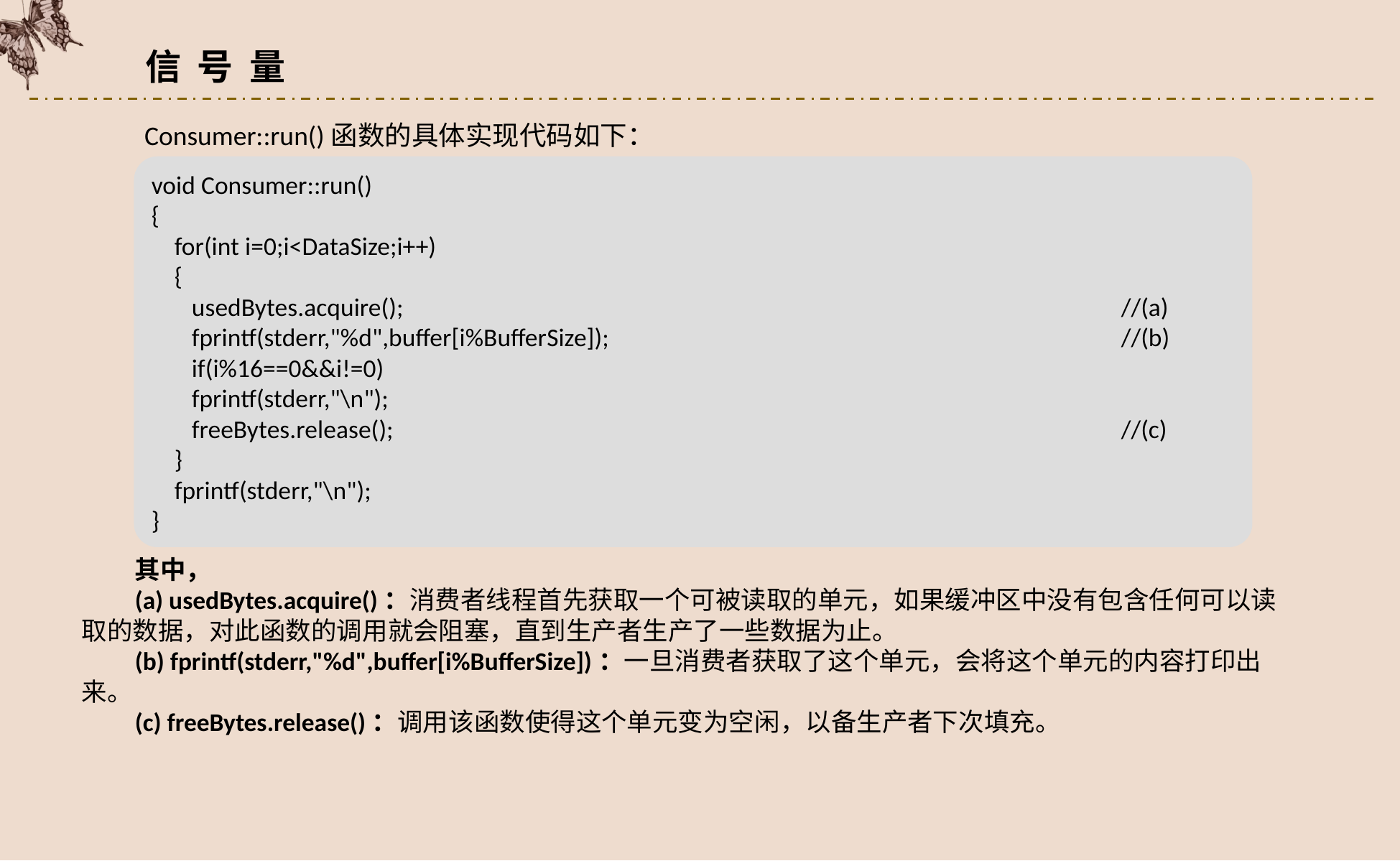

信  号  量
Consumer::run()函数的具体实现代码如下：
void Consumer::run()
{
    for(int i=0;i<DataSize;i++)
    {
       usedBytes.acquire();							//(a)
       fprintf(stderr,"%d",buffer[i%BufferSize]);					//(b)
       if(i%16==0&&i!=0)
       fprintf(stderr,"\n");
       freeBytes.release();							//(c)
    }
    fprintf(stderr,"\n");
}
其中，
(a) usedBytes.acquire()：消费者线程首先获取一个可被读取的单元，如果缓冲区中没有包含任何可以读取的数据，对此函数的调用就会阻塞，直到生产者生产了一些数据为止。
(b) fprintf(stderr,"%d",buffer[i%BufferSize])：一旦消费者获取了这个单元，会将这个单元的内容打印出来。
(c) freeBytes.release()：调用该函数使得这个单元变为空闲，以备生产者下次填充。